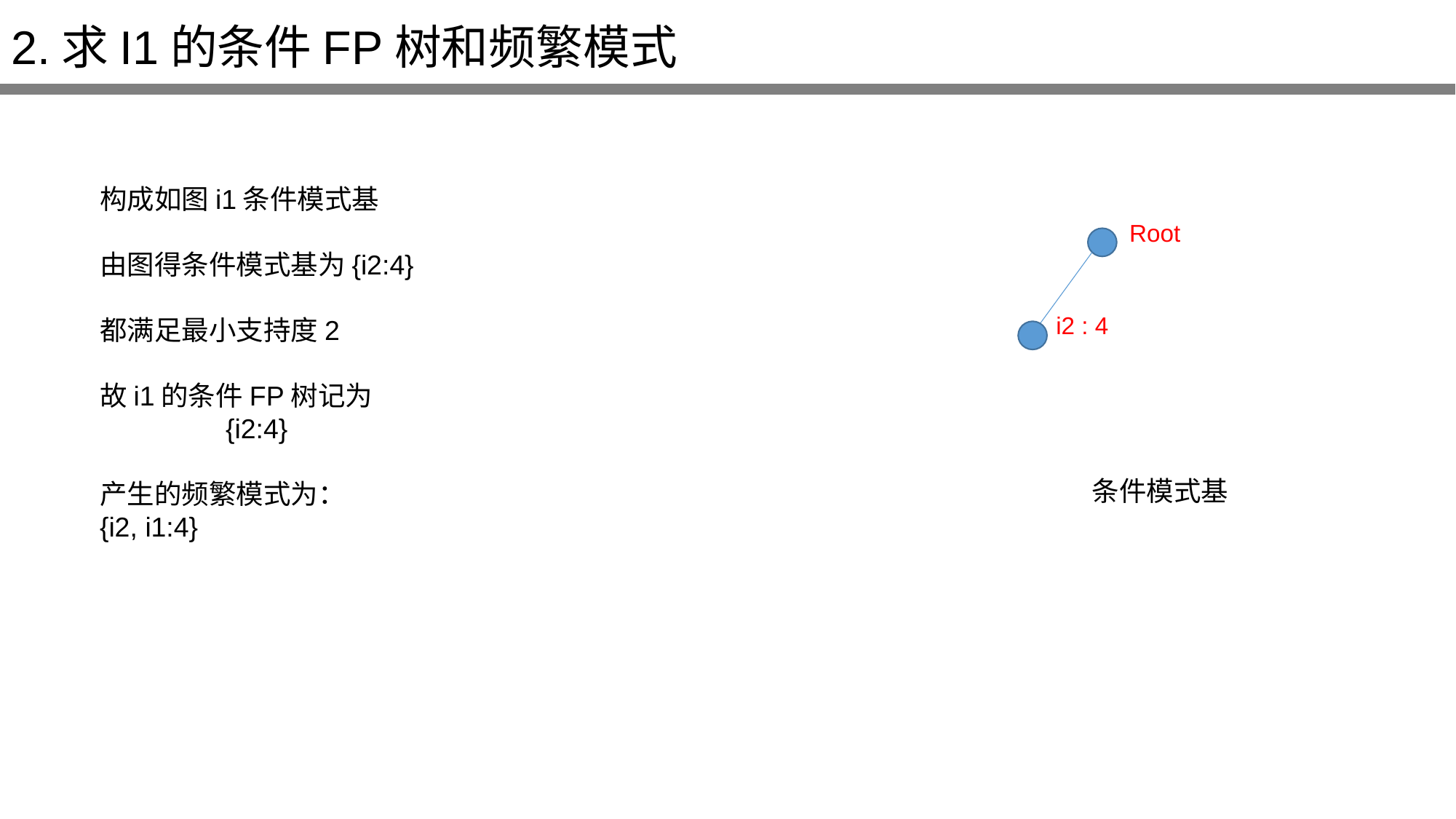

# 2.求I1的条件FP树和频繁模式

构成如图i1条件模式基

由图得条件模式基为{i2:4}

都满足最小支持度2

故i1的条件FP树记为
{i2:4}

产生的频繁模式为：
{i2, i1:4}
Root

i2 : 4

条件模式基